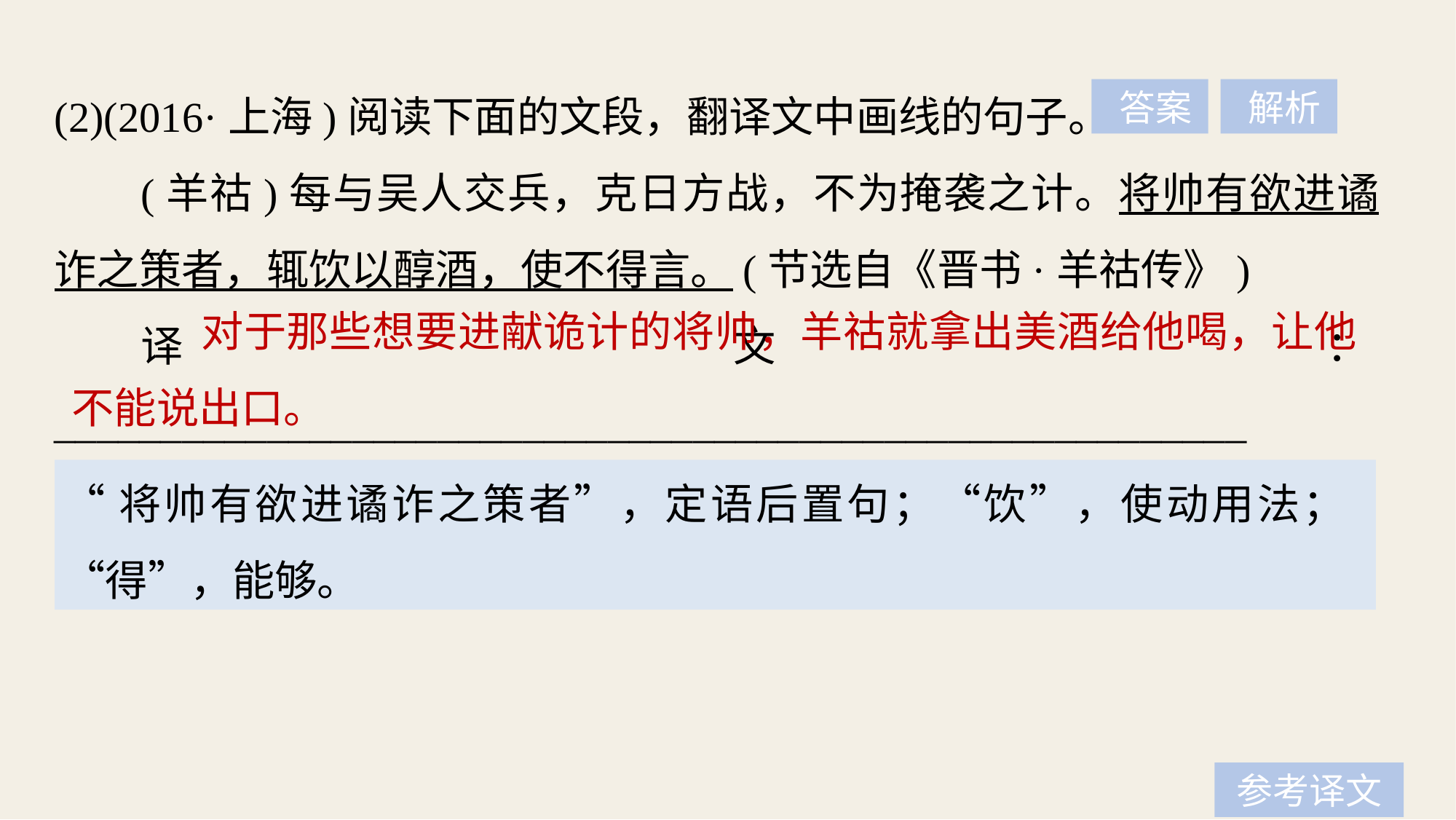

(2)(2016·上海)阅读下面的文段，翻译文中画线的句子。
(羊祜)每与吴人交兵，克日方战，不为掩袭之计。将帅有欲进谲诈之策者，辄饮以醇酒，使不得言。(节选自《晋书·羊祜传》)
译文：________________________________________________________
____________
 答案
 解析
            对于那些想要进献诡计的将帅，羊祜就拿出美酒给他喝，让他不能说出口。
“将帅有欲进谲诈之策者”，定语后置句；“饮”，使动用法；“得”，能够。

参考译文